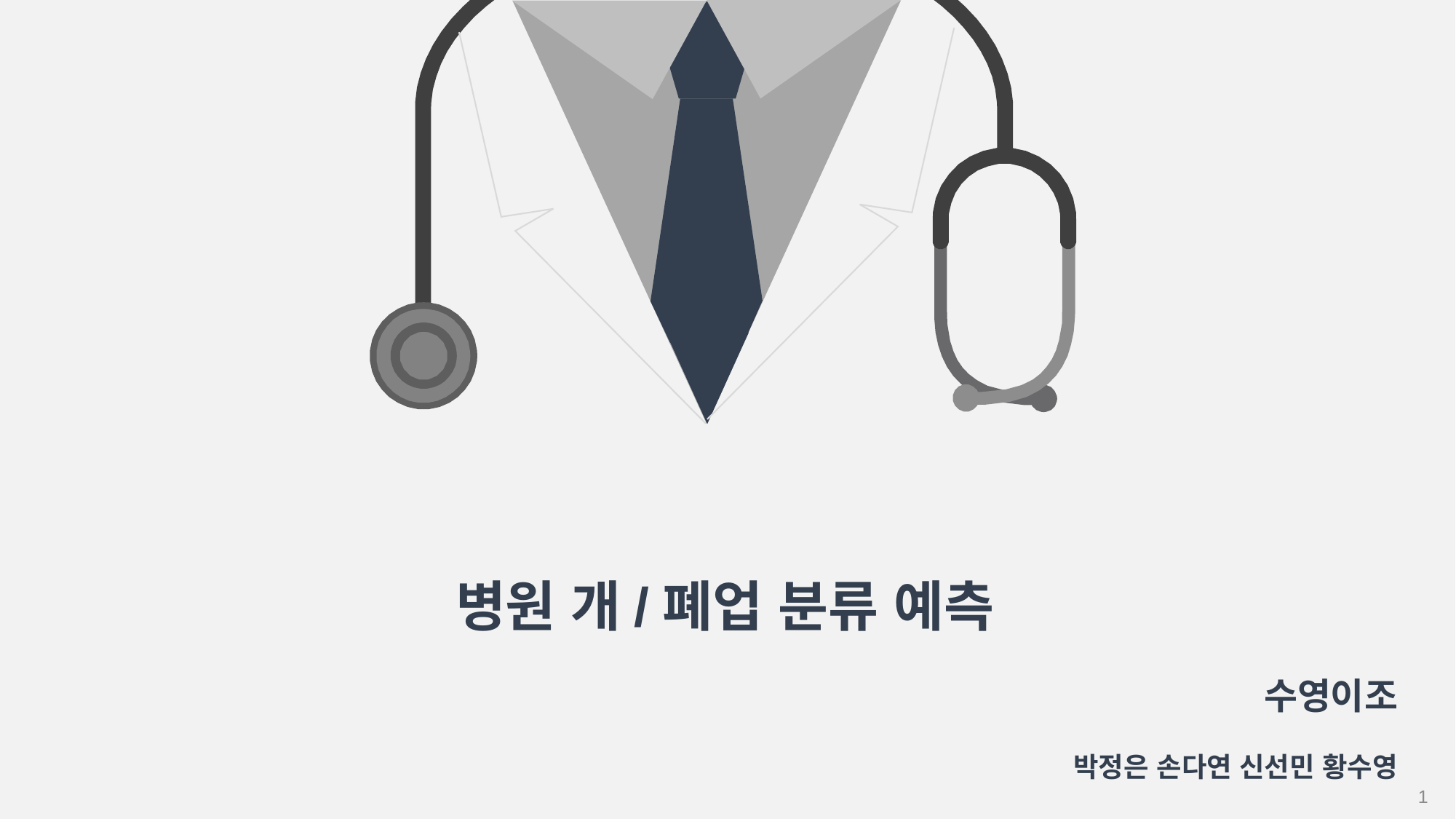

병원 개/폐업 분류 예측
수영이조
박정은 손다연 신선민 황수영
1